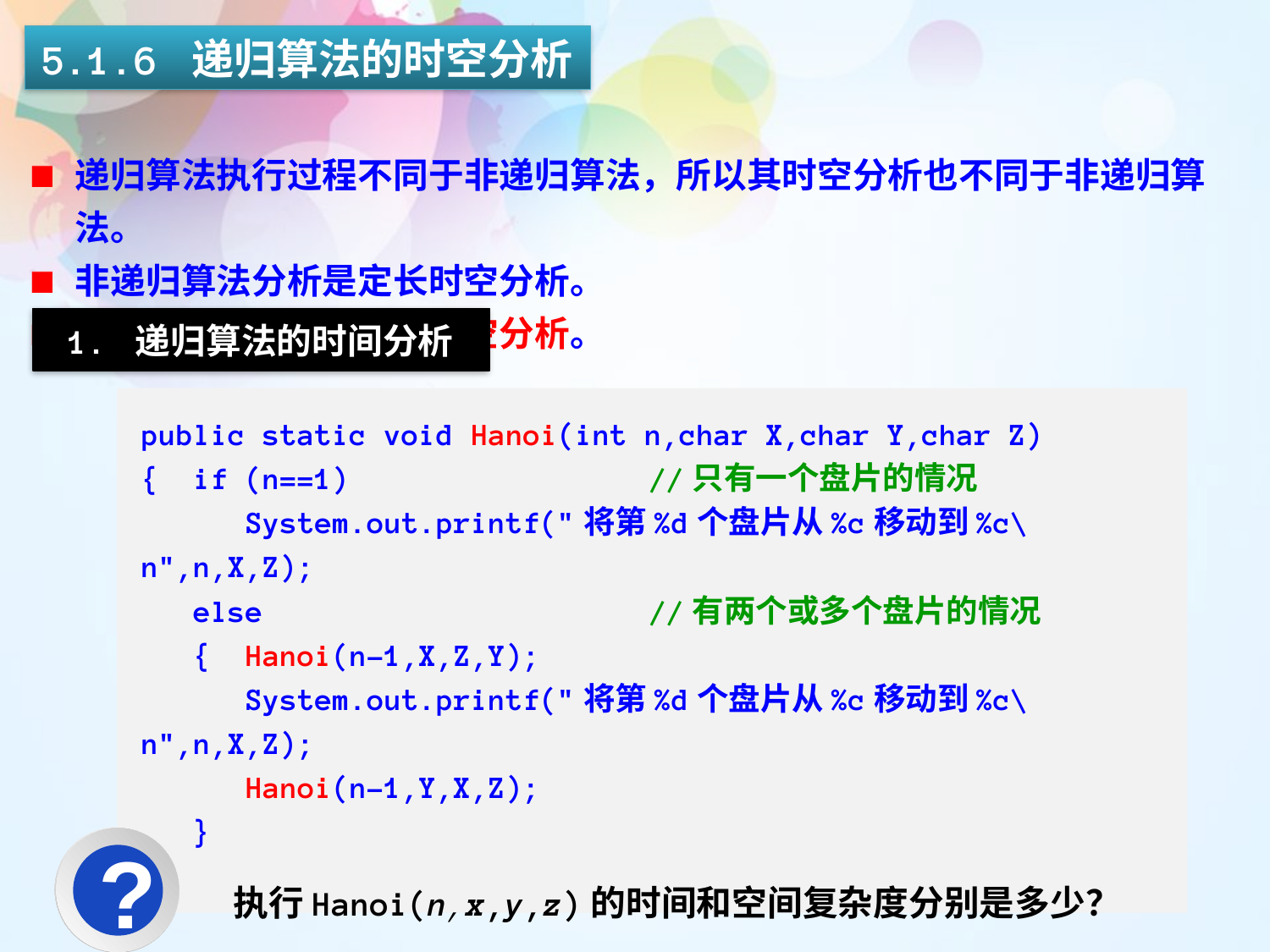

5.1.6 递归算法的时空分析
递归算法执行过程不同于非递归算法，所以其时空分析也不同于非递归算法。
非递归算法分析是定长时空分析。
递归算法分析就是变长时空分析。
1. 递归算法的时间分析
public static void Hanoi(int n,char X,char Y,char Z)
{  if (n==1)			//只有一个盘片的情况
      System.out.printf("将第%d个盘片从%c移动到%c\n",n,X,Z);
   else				//有两个或多个盘片的情况
   {  Hanoi(n-1,X,Z,Y);
      System.out.printf("将第%d个盘片从%c移动到%c\n",n,X,Z);
      Hanoi(n-1,Y,X,Z);
   }
}

?
执行Hanoi(n,x,y,z)的时间和空间复杂度分别是多少？